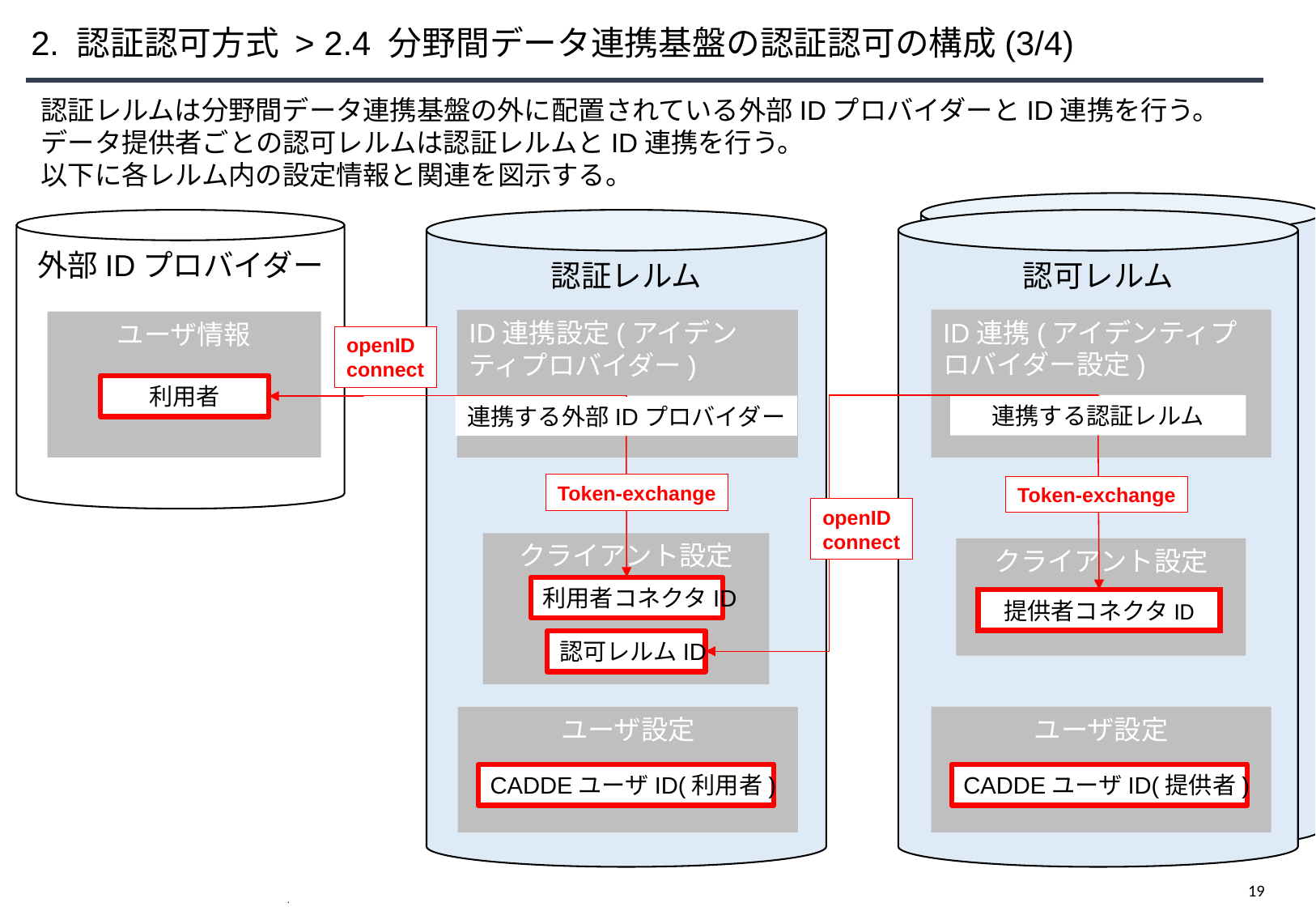

# 2. 認証認可方式 > 2.4 分野間データ連携基盤の認証認可の構成(3/4)
認証レルムは分野間データ連携基盤の外に配置されている外部IDプロバイダーとID連携を行う。
データ提供者ごとの認可レルムは認証レルムとID連携を行う。
以下に各レルム内の設定情報と関連を図示する。
認可レルム
認可レルム
外部IDプロバイダー
認証レルム
ID連携(アイデンティプロバイダー設定)

ID連携設定(アイデンティプロバイダー)

ユーザ情報
openID
connect
利用者
連携する認証レルム
連携する外部IDプロバイダー
Token-exchange
Token-exchange
openID
connect
クライアント設定
クライアント設定
利用者コネクタID
提供者コネクタID
認可レルムID
ユーザ設定
ユーザ設定
CADDEユーザID(提供者)
CADDEユーザID(利用者)